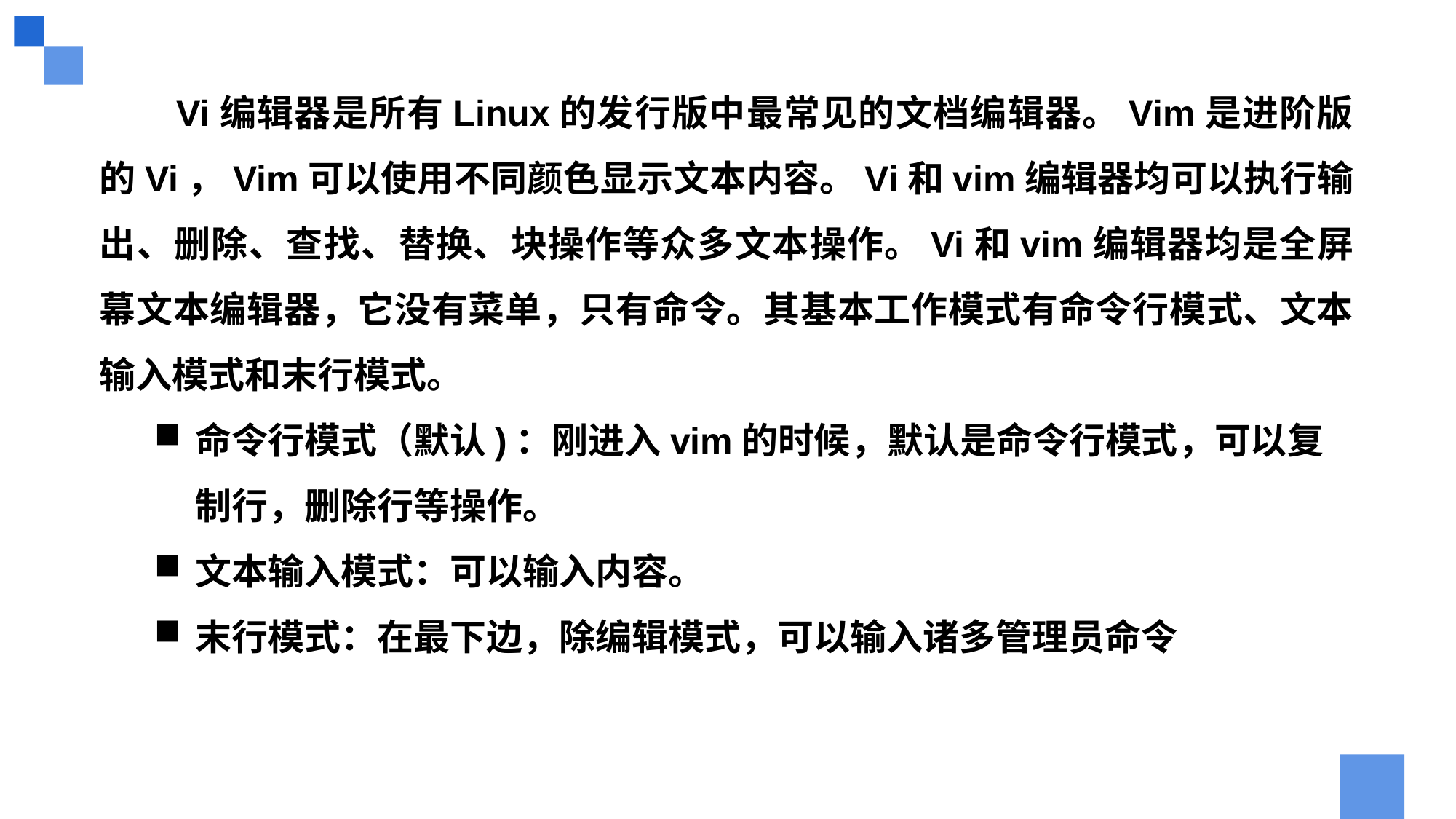

Vi编辑器是所有Linux的发行版中最常见的文档编辑器。Vim是进阶版的Vi，Vim可以使用不同颜色显示文本内容。Vi和vim编辑器均可以执行输出、删除、查找、替换、块操作等众多文本操作。Vi和vim编辑器均是全屏幕文本编辑器，它没有菜单，只有命令。其基本工作模式有命令行模式、文本输入模式和末行模式。
命令行模式（默认)：刚进入vim的时候，默认是命令行模式，可以复制行，删除行等操作。
文本输入模式：可以输入内容。
末行模式：在最下边，除编辑模式，可以输入诸多管理员命令

25